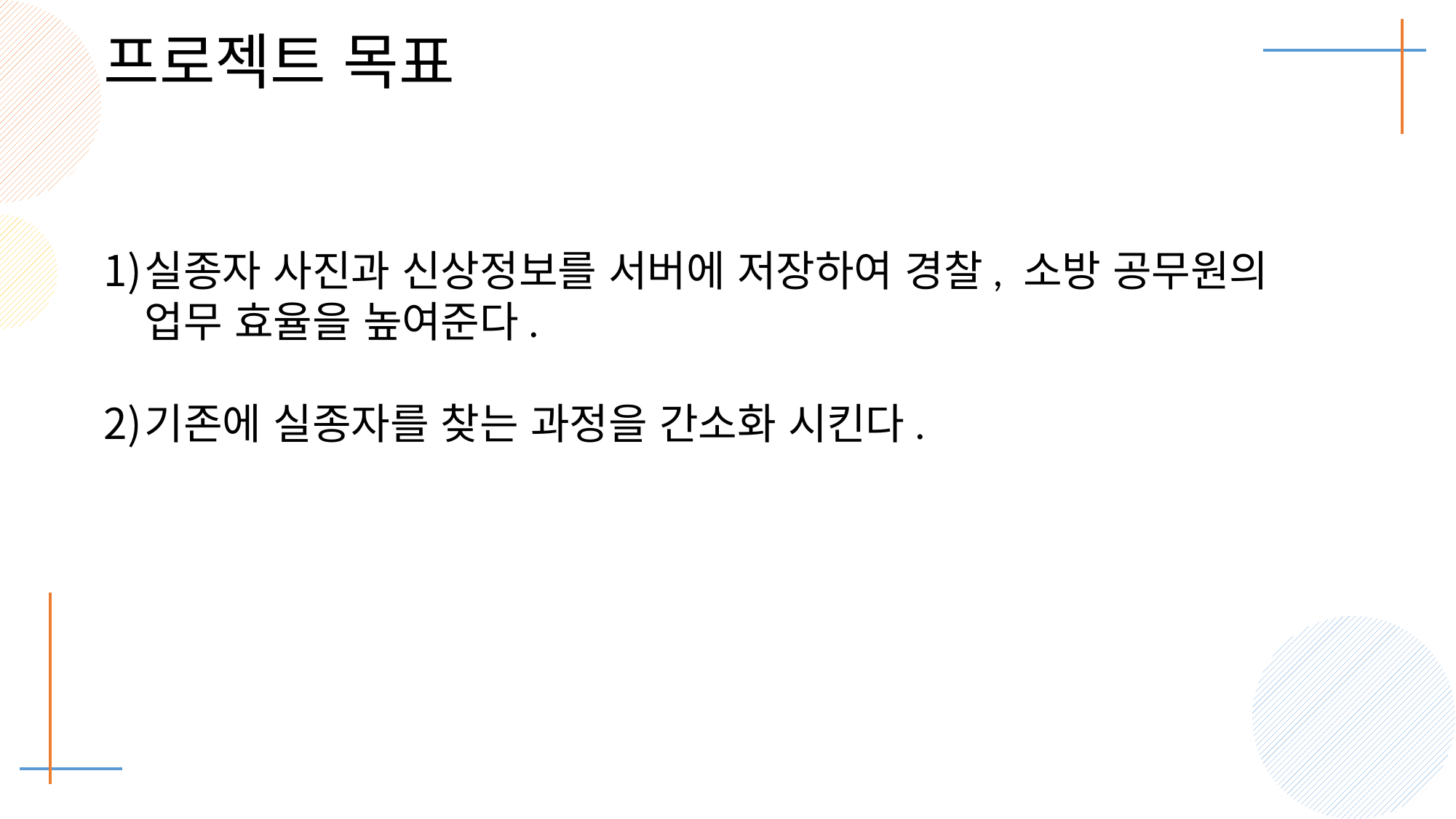

프로젝트 목표
실종자 사진과 신상정보를 서버에 저장하여 경찰, 소방 공무원의 업무 효율을 높여준다.

기존에 실종자를 찾는 과정을 간소화 시킨다.